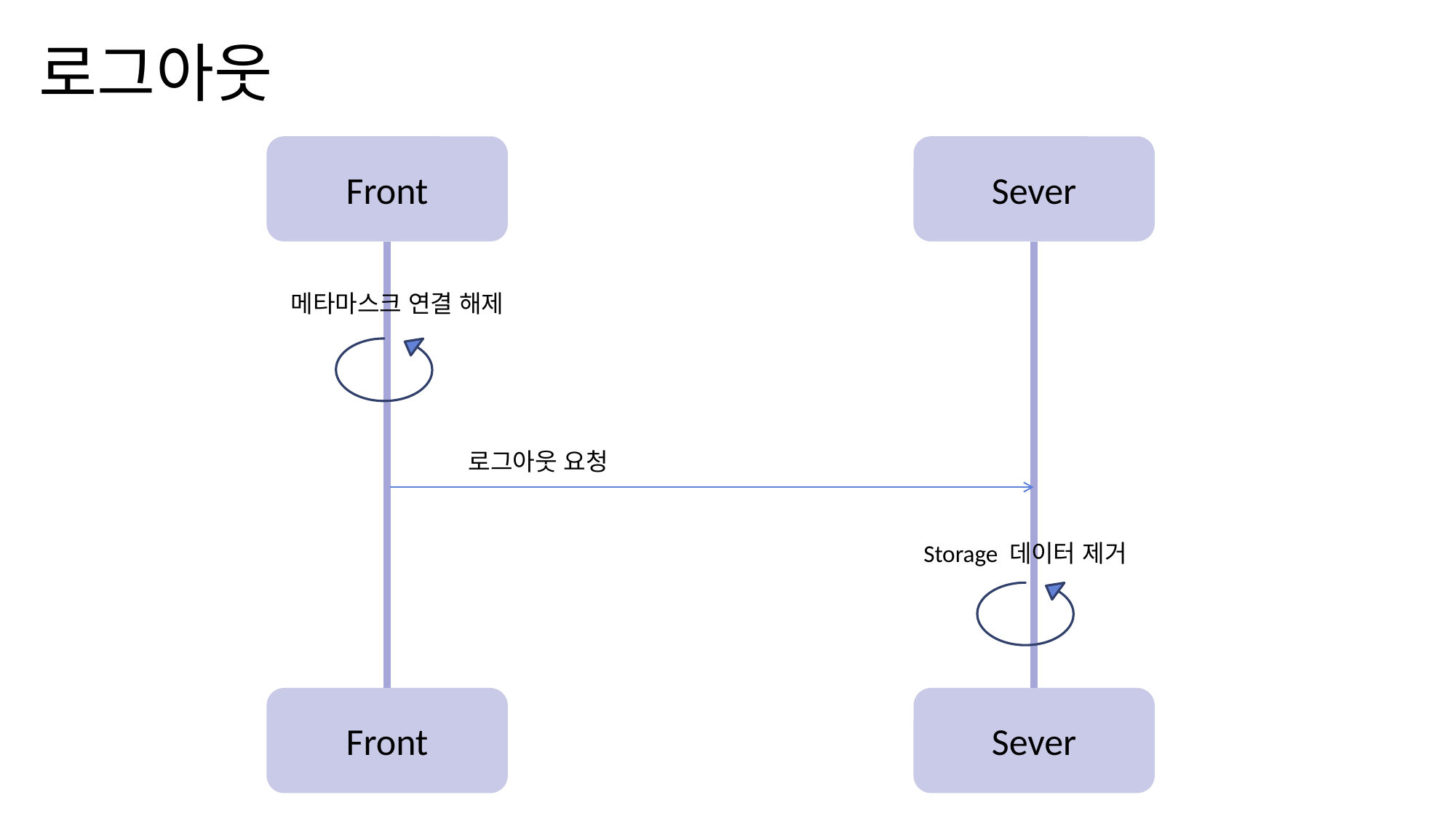

# 로그아웃
Front
Sever
메타마스크 연결 해제

로그아웃 요청

Storage 데이터 제거

Front
Sever